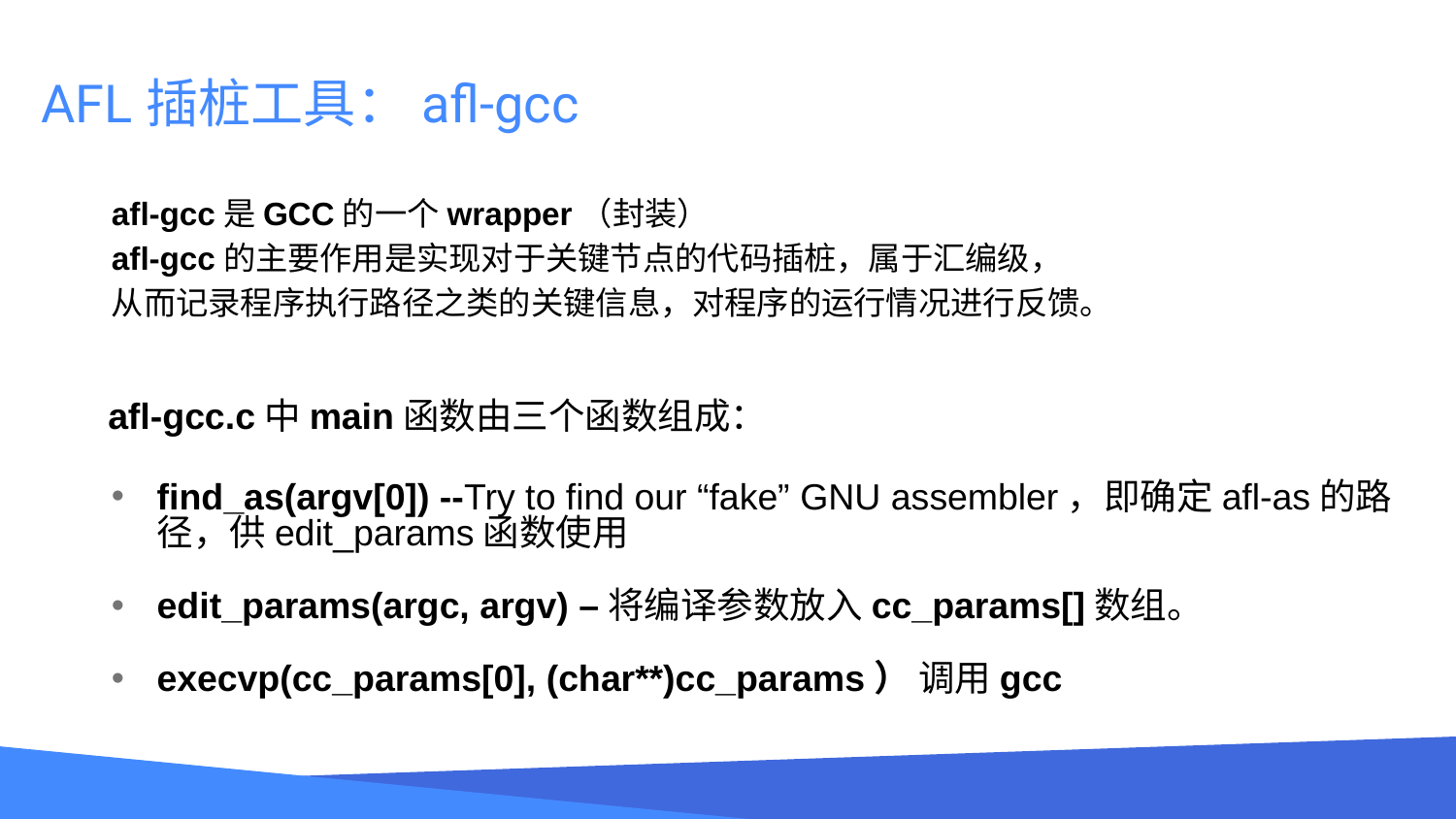

# AFL插桩工具：afl-gcc
afl-gcc是GCC的一个wrapper（封装）
afl-gcc的主要作用是实现对于关键节点的代码插桩，属于汇编级，从而记录程序执行路径之类的关键信息，对程序的运行情况进行反馈。
 afl-gcc.c中main函数由三个函数组成：

find_as(argv[0]) --Try to find our “fake” GNU assembler，即确定afl-as的路径，供edit_params函数使用

edit_params(argc, argv) –将编译参数放入cc_params[]数组。

execvp(cc_params[0], (char**)cc_params） 调用gcc